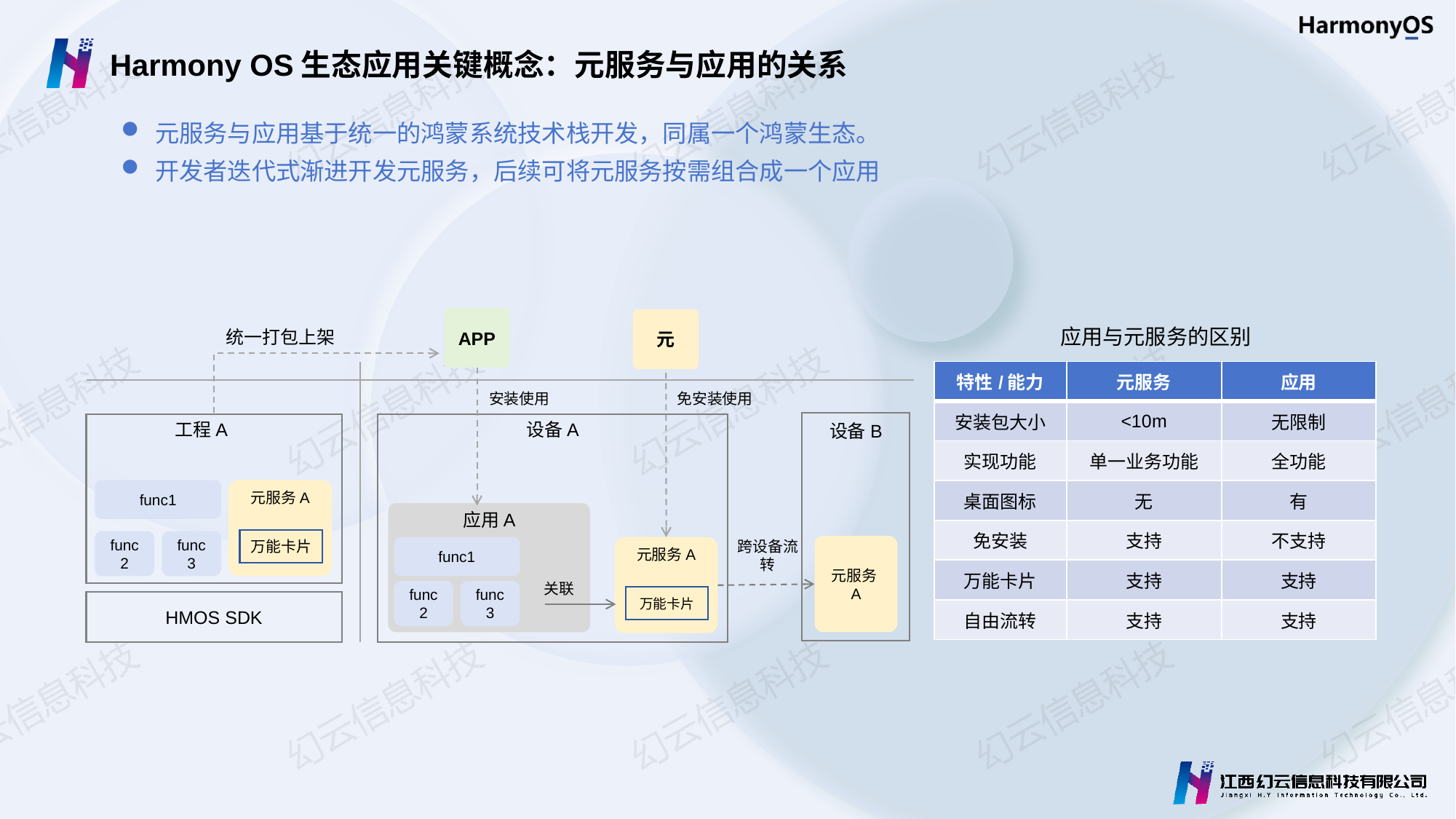

Harmony OS生态应用关键概念：元服务与应用的关系
元服务与应用基于统一的鸿蒙系统技术栈开发，同属一个鸿蒙生态。
开发者迭代式渐进开发元服务，后续可将元服务按需组合成一个应用
APP
元
统一打包上架
安装使用
免安装使用

工程A

func1

元服务A
万能卡片
func2
func3
设备A

应用A
func1

元服务A
万能卡片
关联
func2
func3
设备B
跨设备流转
元服务A
HMOS SDK
应用与元服务的区别
| 特性/能力 | 元服务 | 应用 |
| --- | --- | --- |
| 安装包大小 | <10m | 无限制 |
| 实现功能 | 单一业务功能 | 全功能 |
| 桌面图标 | 无 | 有 |
| 免安装 | 支持 | 不支持 |
| 万能卡片 | 支持 | 支持 |
| 自由流转 | 支持 | 支持 |